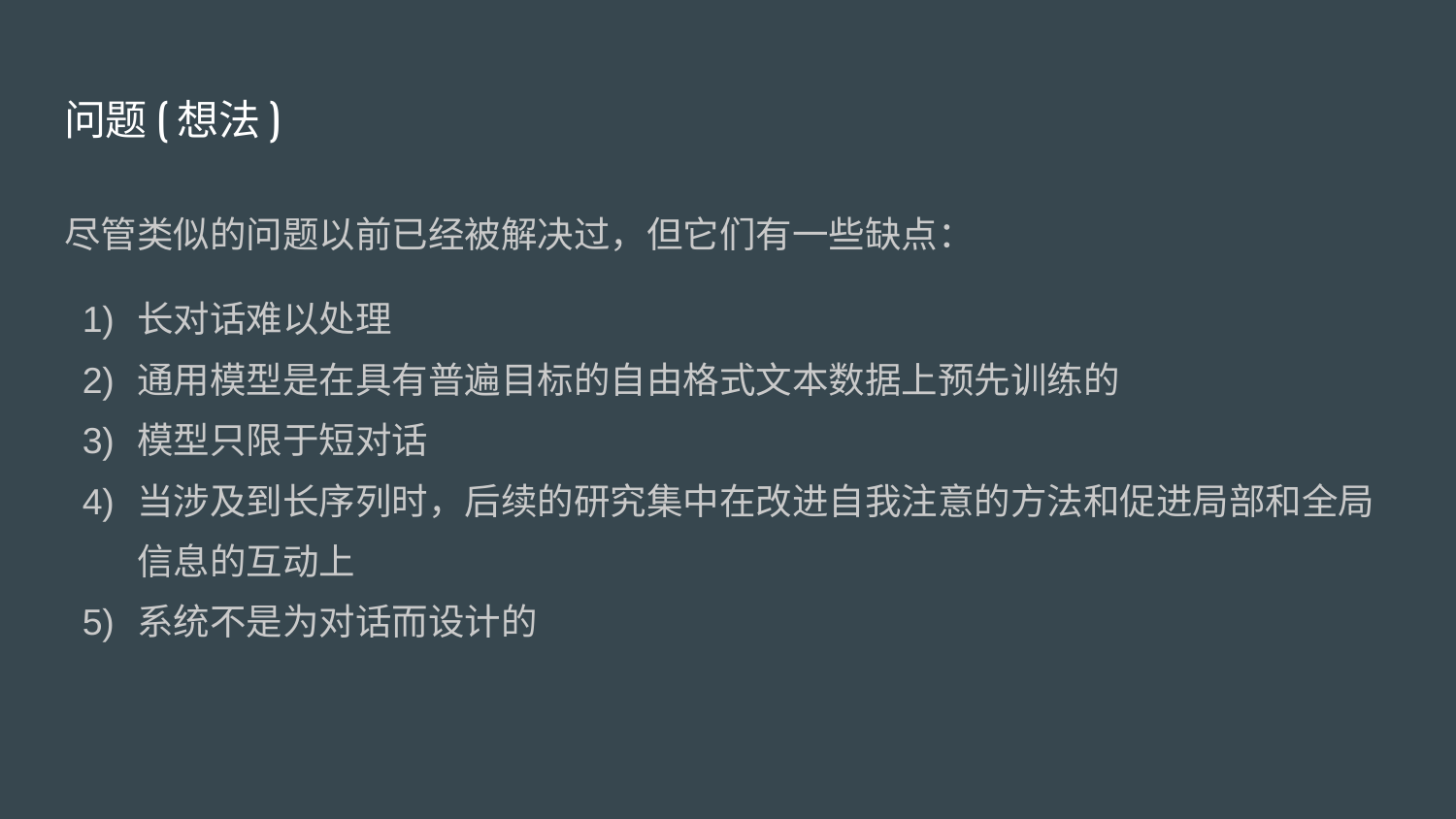

# 问题(想法)
尽管类似的问题以前已经被解决过，但它们有一些缺点：
长对话难以处理
通用模型是在具有普遍目标的自由格式文本数据上预先训练的
模型只限于短对话
当涉及到长序列时，后续的研究集中在改进自我注意的方法和促进局部和全局信息的互动上
系统不是为对话而设计的